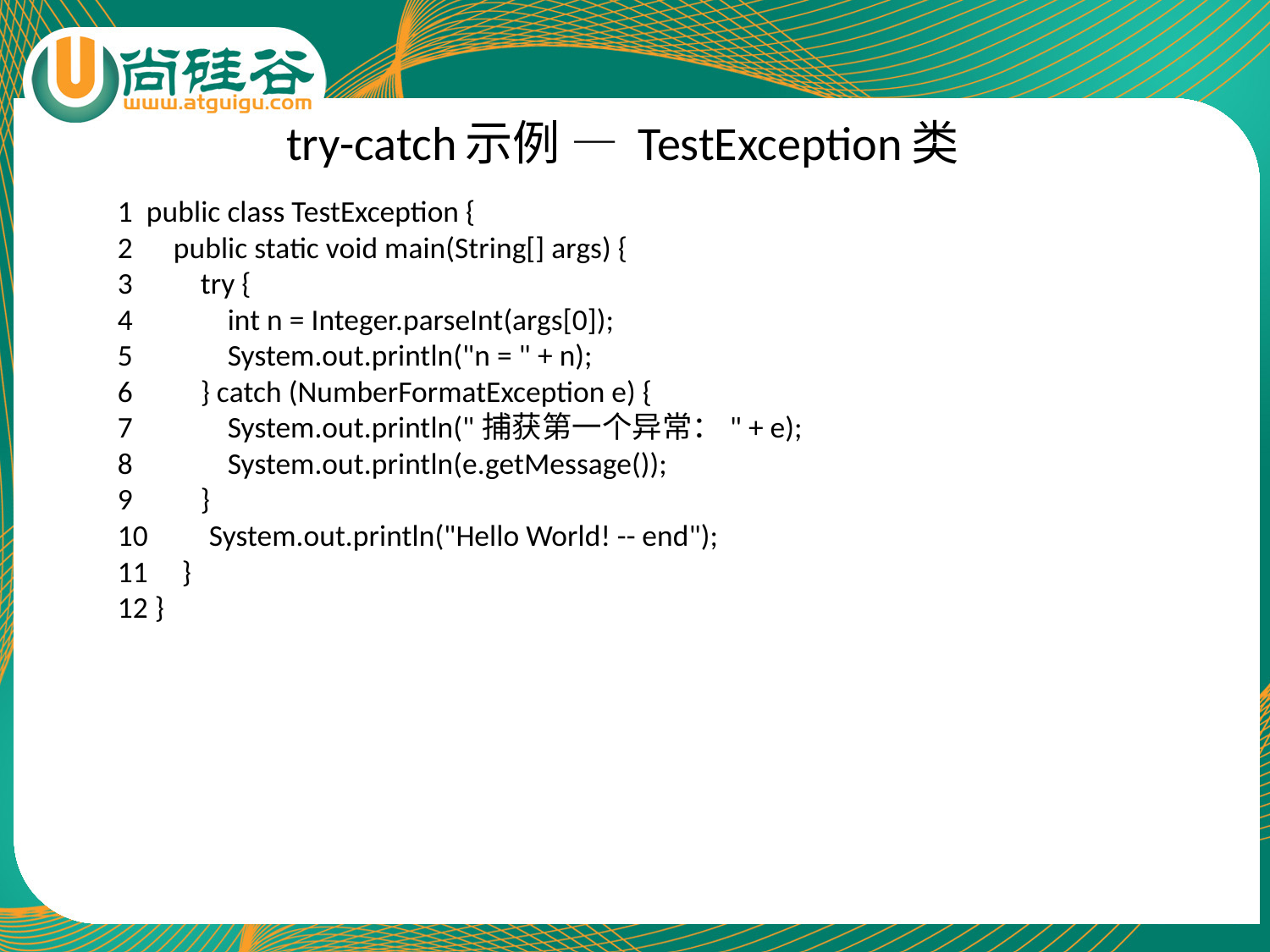

# try-catch示例 — TestException类
1  public class TestException {
2      public static void main(String[] args) {
3          try {
4              int n = Integer.parseInt(args[0]);
5              System.out.println("n = " + n);
6          } catch (NumberFormatException e) {
7              System.out.println("捕获第一个异常：" + e);
8              System.out.println(e.getMessage());
9          }
10         System.out.println("Hello World! -- end");
11     }
12 }